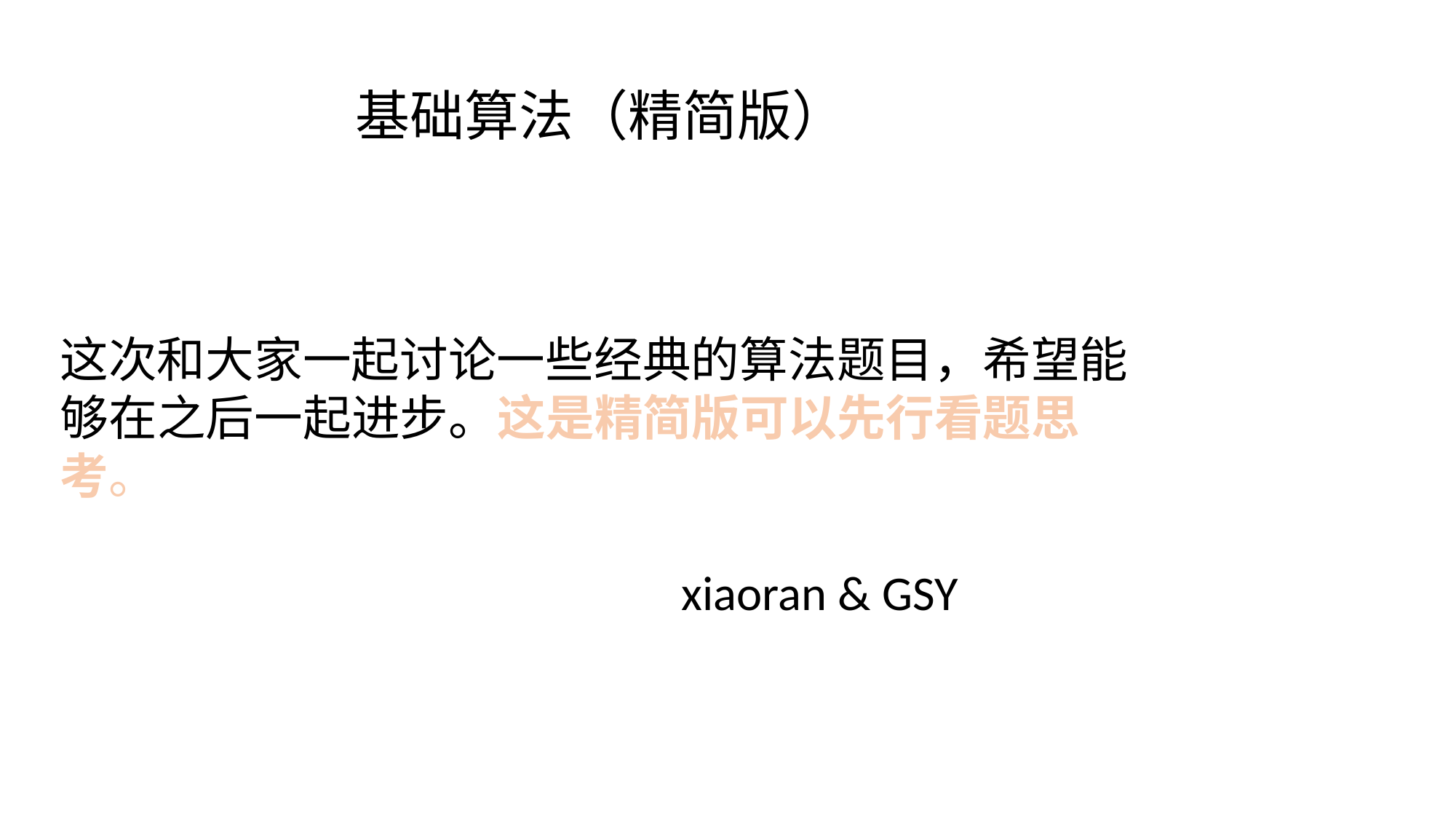

基础算法（精简版）
这次和大家一起讨论一些经典的算法题目，希望能够在之后一起进步。这是精简版可以先行看题思考。

					xiaoran & GSY